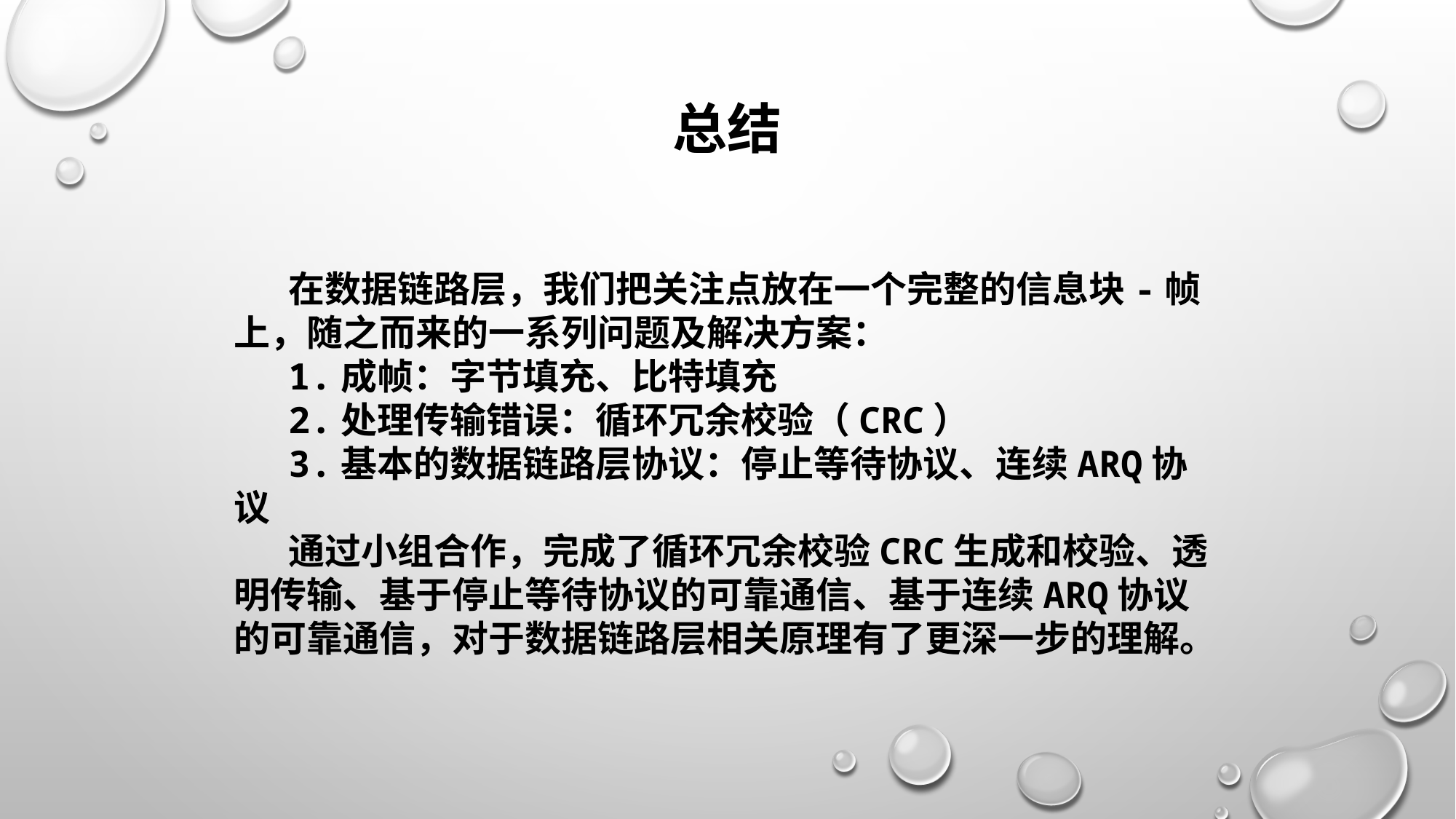

总结
在数据链路层，我们把关注点放在一个完整的信息块-帧上，随之而来的一系列问题及解决方案：
1.成帧：字节填充、比特填充
2.处理传输错误：循环冗余校验（CRC）
3.基本的数据链路层协议：停止等待协议、连续ARQ协议
通过小组合作，完成了循环冗余校验CRC生成和校验、透明传输、基于停止等待协议的可靠通信、基于连续ARQ协议的可靠通信，对于数据链路层相关原理有了更深一步的理解。